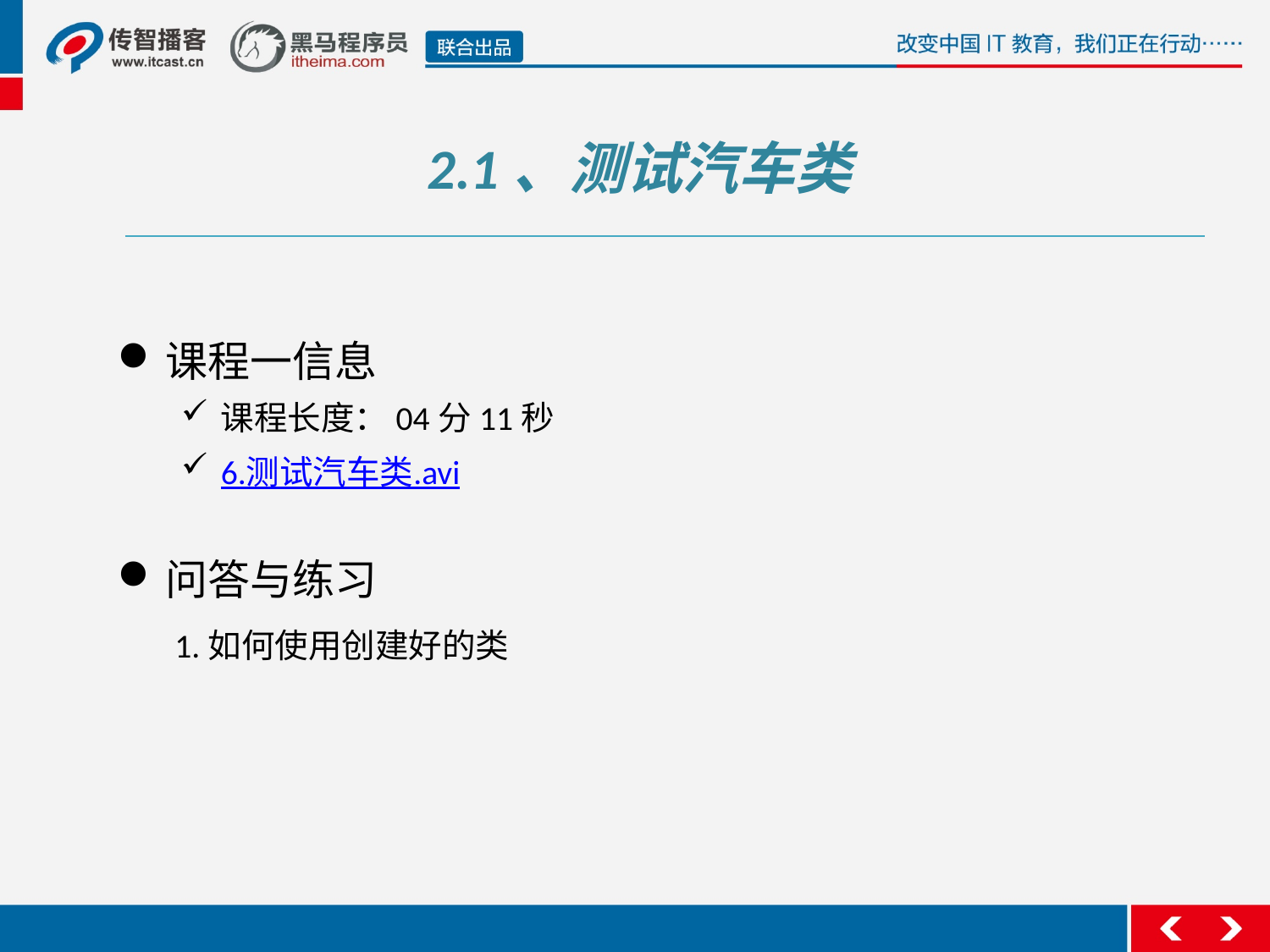

2.1、测试汽车类

课程一信息
课程长度：04分11秒
6.测试汽车类.avi

问答与练习
      1.如何使用创建好的类